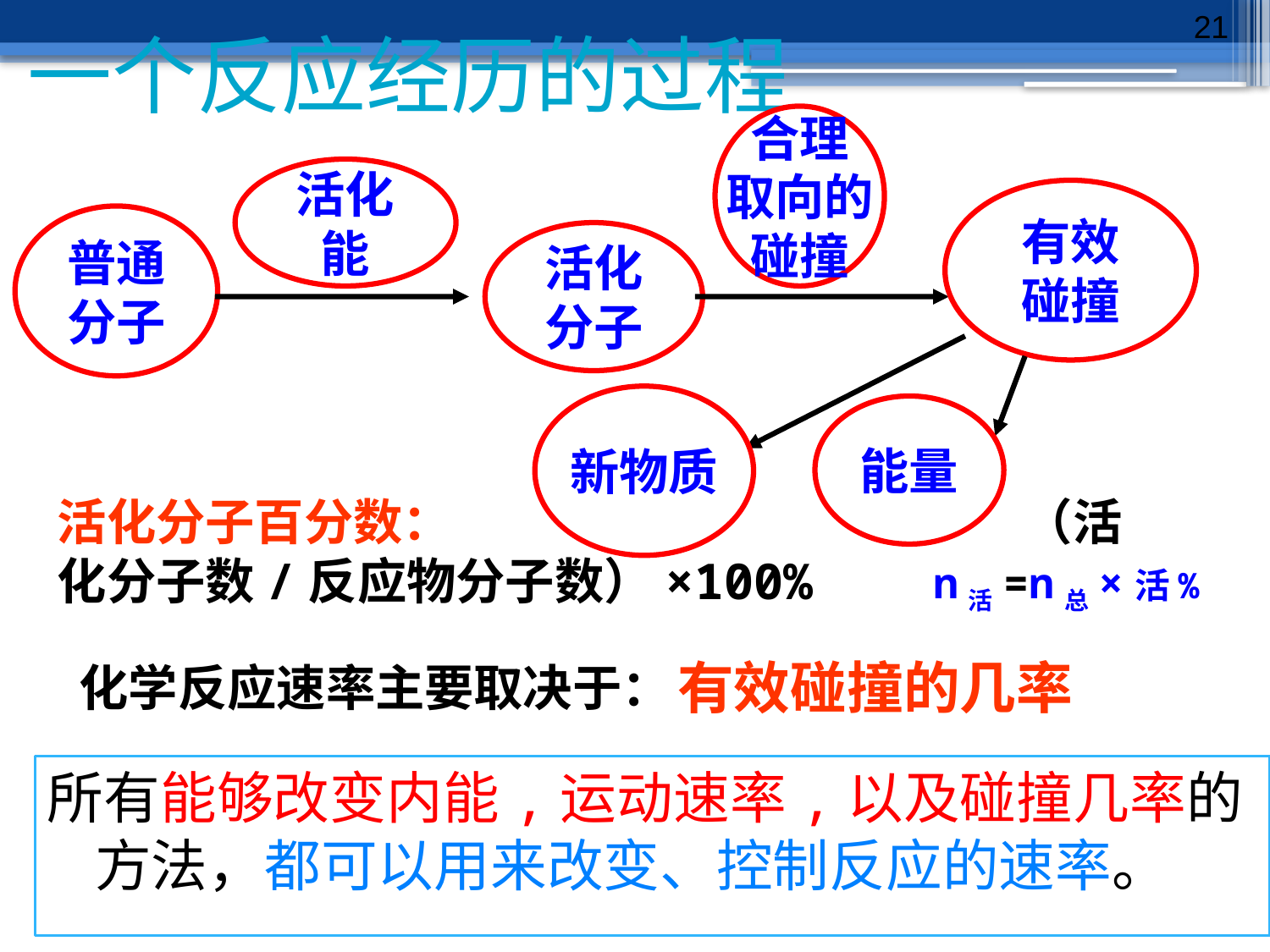

21
一个反应经历的过程
合理
取向的
碰撞
活化
能
有效
碰撞
普通
分子
活化
分子

新物质
能量
活化分子百分数：                                                   （活化分子数/反应物分子数）×100%
n活=n总×活%
有效碰撞的几率
化学反应速率主要取决于：
所有能够改变内能,运动速率,以及碰撞几率的方法，都可以用来改变、控制反应的速率。